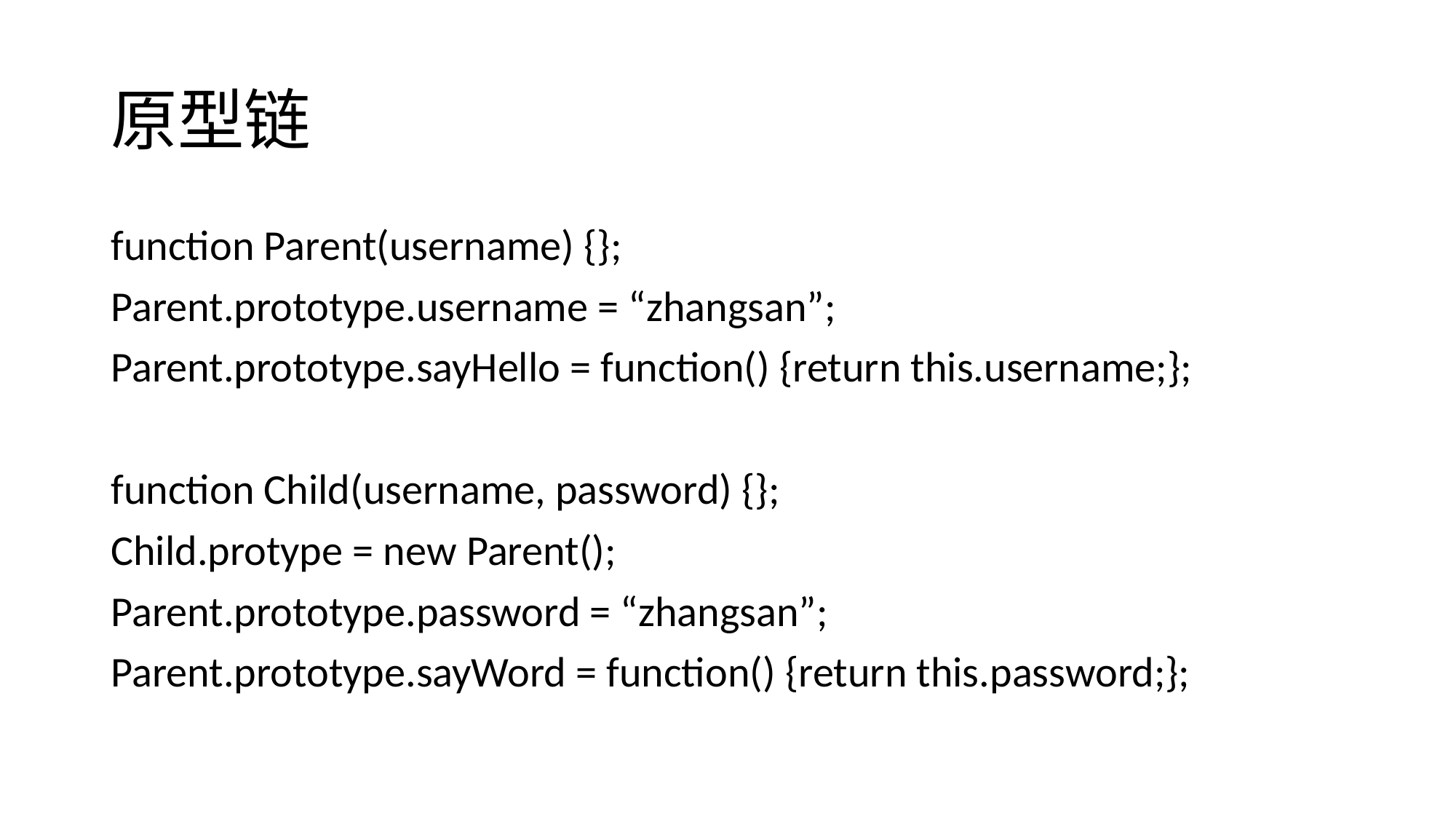

# 原型链
function Parent(username) {};
Parent.prototype.username = “zhangsan”;
Parent.prototype.sayHello = function() {return this.username;};

function Child(username, password) {};
Child.protype = new Parent();
Parent.prototype.password = “zhangsan”;
Parent.prototype.sayWord = function() {return this.password;};